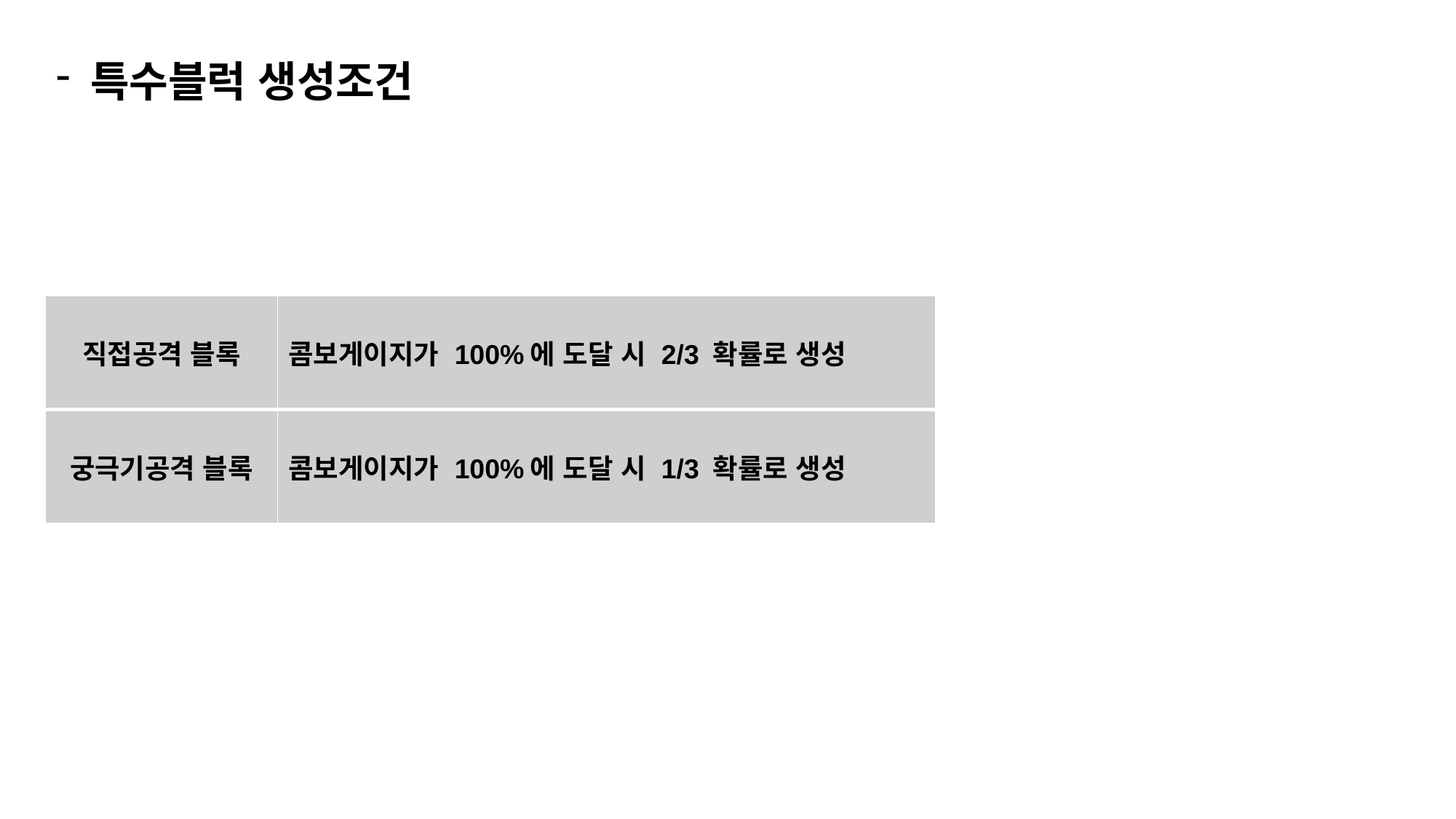

특수블럭 생성조건
| 직접공격 블록 | 콤보게이지가 100%에 도달 시 2/3 확률로 생성 |
| --- | --- |
| 궁극기공격 블록 | 콤보게이지가 100%에 도달 시 1/3 확률로 생성 |